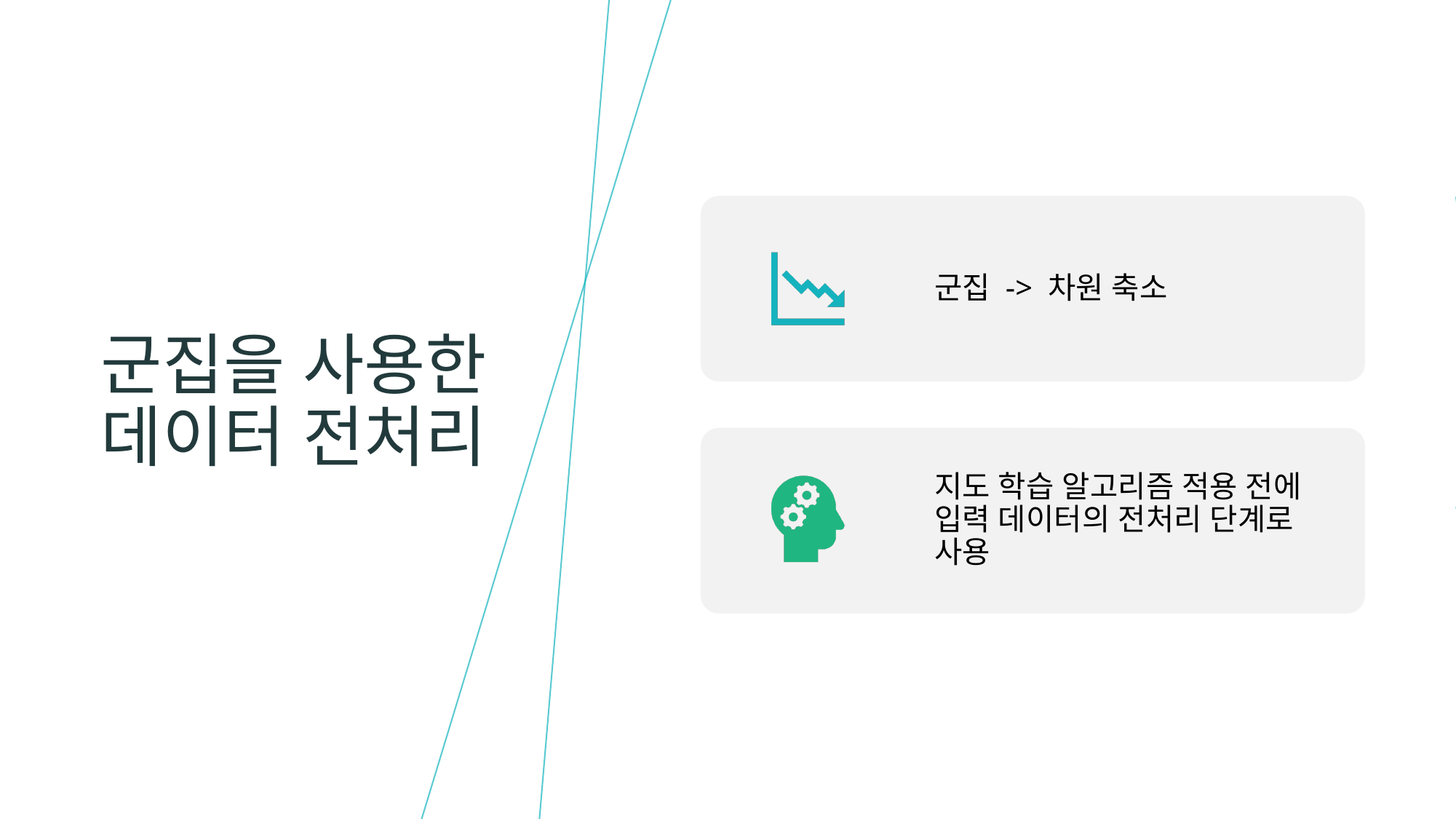

군집 -> 차원 축소
지도 학습 알고리즘 적용 전에 입력 데이터의 전처리 단계로 사용
# 군집을 사용한 데이터 전처리